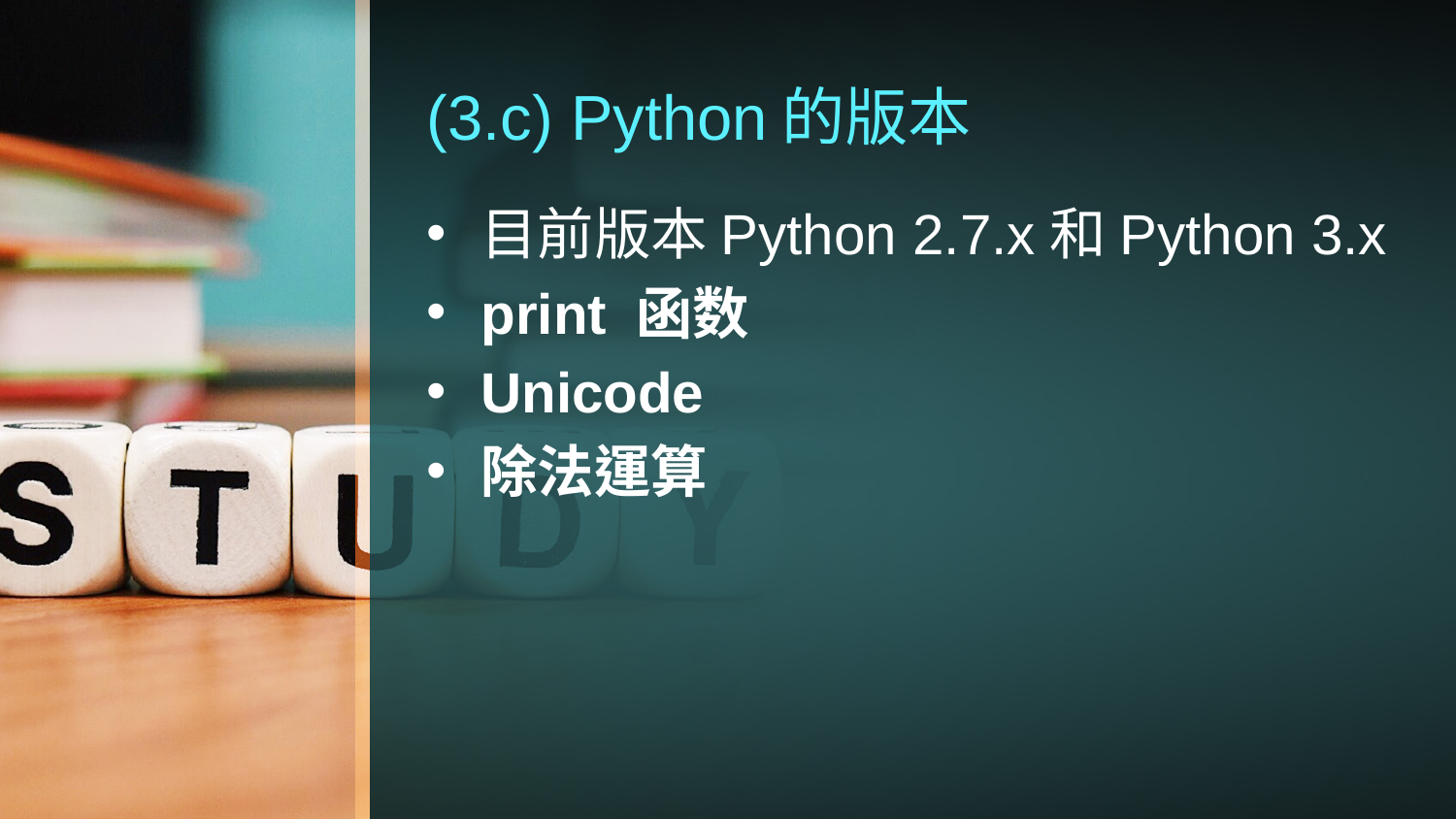

# (3.c) Python的版本
目前版本Python 2.7.x和Python 3.x
print 函数
Unicode
除法運算